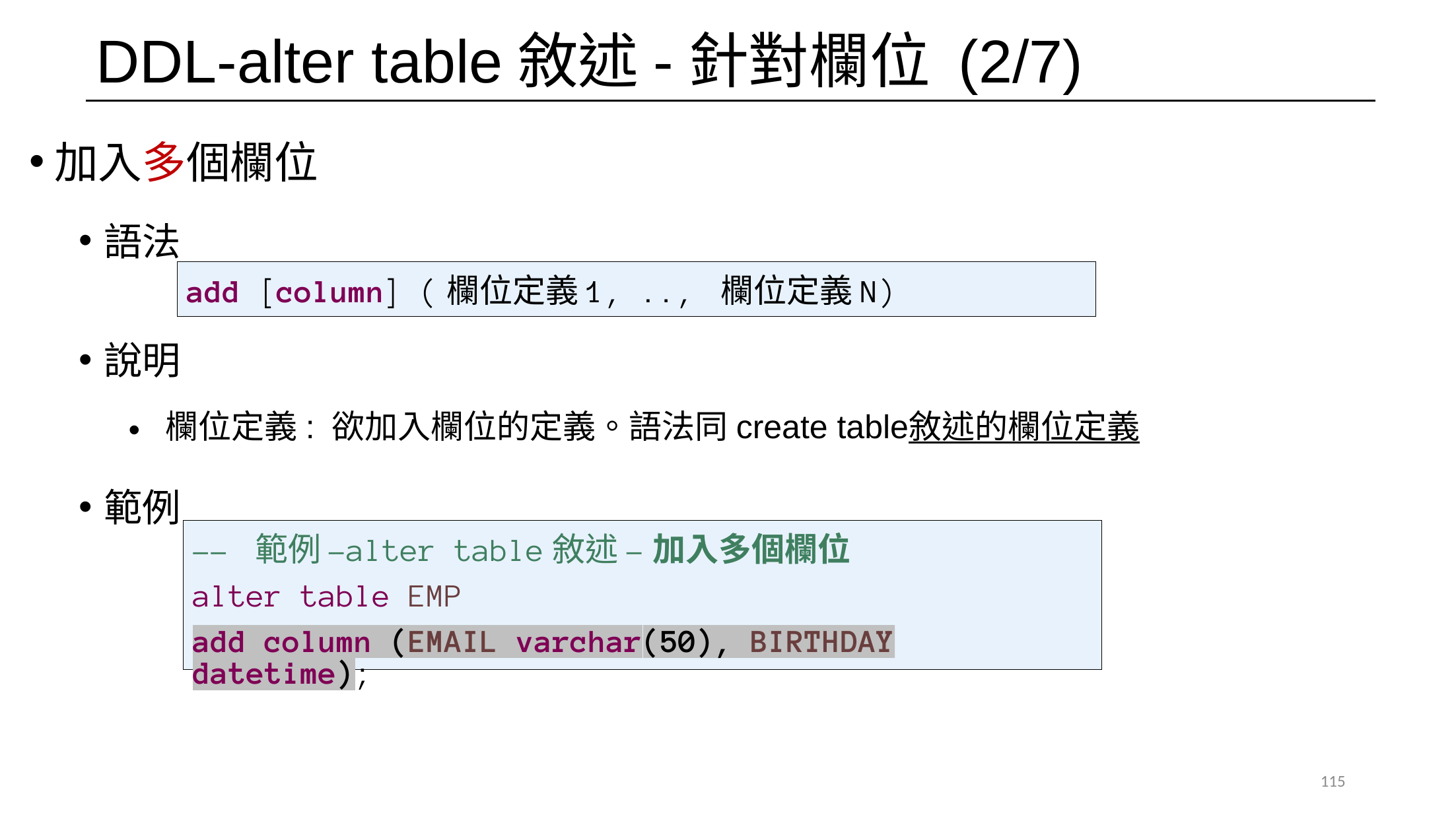

# DDL-alter table敘述-針對欄位 (2/7)
加入多個欄位
語法

說明
欄位定義: 欲加入欄位的定義。語法同create table敘述的欄位定義
範例
add [column] (欄位定義1, .., 欄位定義N)
-- 範例-alter table敘述-加入多個欄位
alter table EMP
add column (EMAIL varchar(50), BIRTHDAY datetime);
115